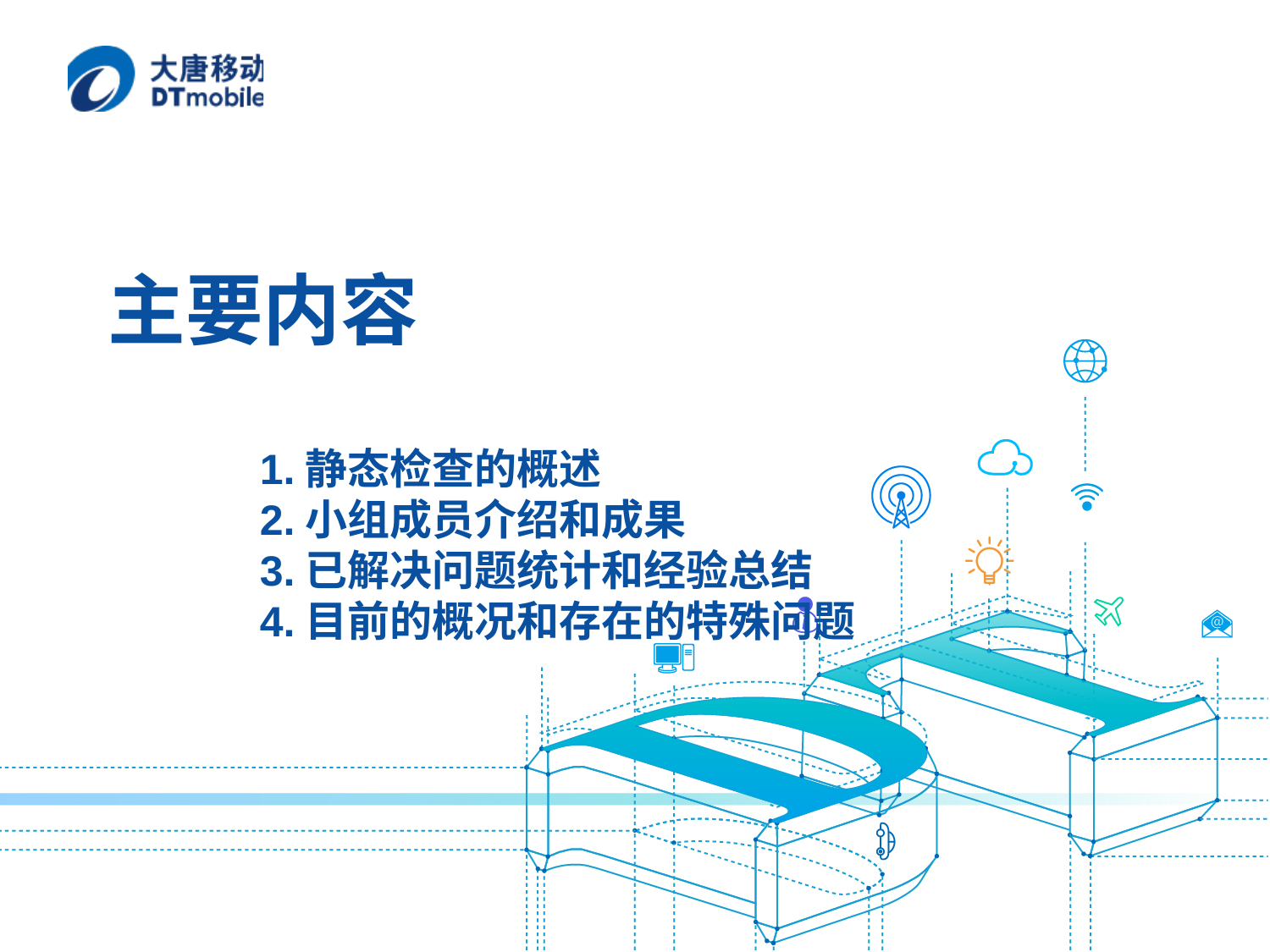

# 主要内容
1.静态检查的概述
2.小组成员介绍和成果
3.已解决问题统计和经验总结
4.目前的概况和存在的特殊问题